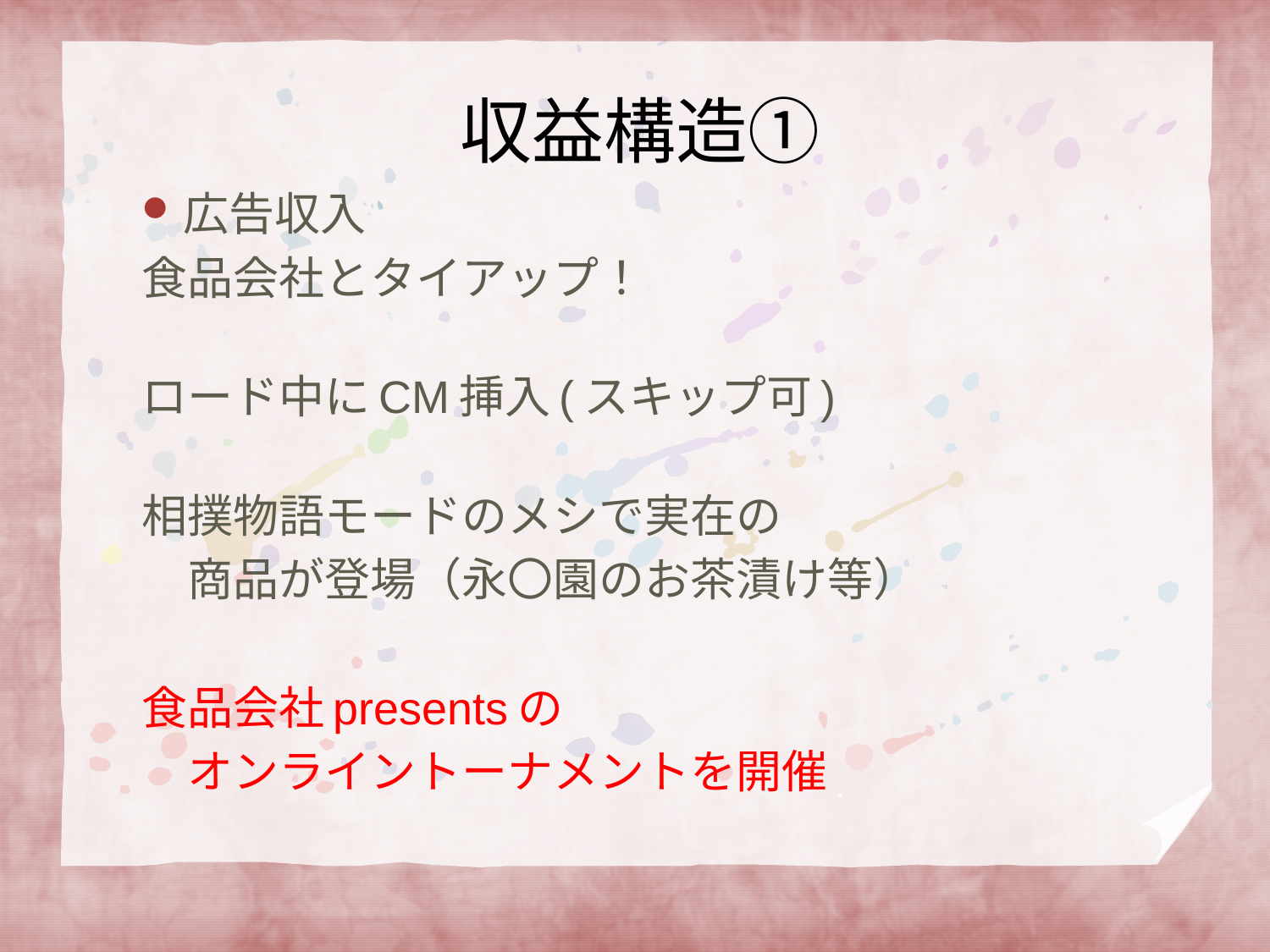

# 収益構造①
広告収入
食品会社とタイアップ！
ロード中にCM挿入(スキップ可)
相撲物語モードのメシで実在の
　商品が登場（永〇園のお茶漬け等）

食品会社presentsの
　オンライントーナメントを開催